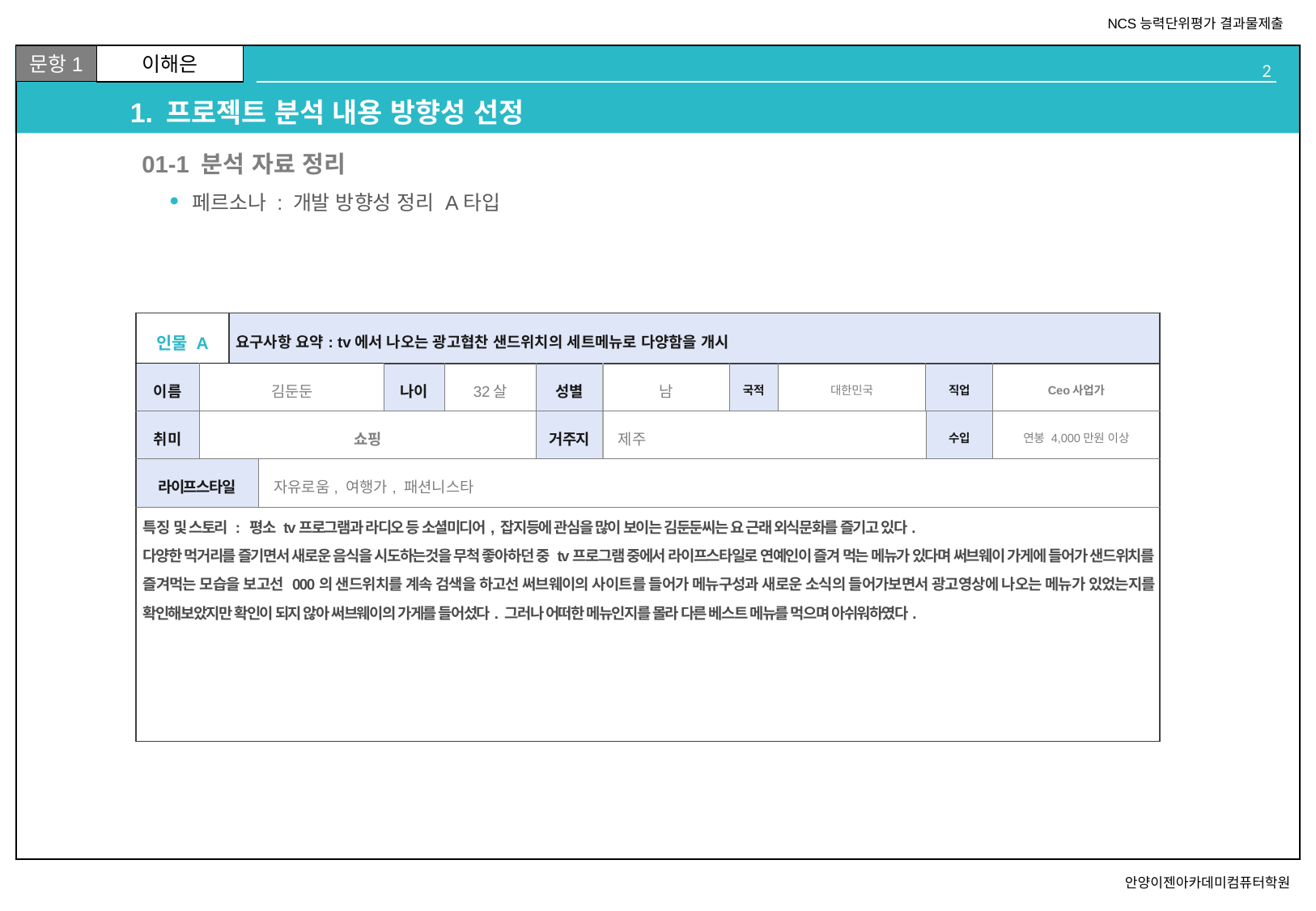

# 1. 프로젝트 분석 내용 방향성 선정
02
01-1 분석 자료 정리
페르소나 : 개발 방향성 정리 A타입
| 인물 A |  | 요구사항 요약: tv에서 나오는 광고협찬 샌드위치의 세트메뉴로 다양함을 개시 |  |  |  |  |  |  |  |  |  |
| --- | --- | --- | --- | --- | --- | --- | --- | --- | --- | --- | --- |
| 이름 | 김둔둔 |  |  | 나이 | 32살 | 성별 | 남 | 국적 | 대한민국 | 직업 | Ceo사업가 |
| 취미 | 쇼핑 |  |  |  |  | 거주지 | 제주 |  |  | 수입 | 연봉 4,000만원 이상 |
| 라이프스타일 |  |  | 자유로움, 여행가, 패션니스타 |  |  |  |  |  |  |  |  |
| 특징 및 스토리 : 평소 tv프로그램과 라디오 등 소셜미디어, 잡지등에 관심을 많이 보이는 김둔둔씨는 요 근래 외식문화를 즐기고 있다. 다양한 먹거리를 즐기면서 새로운 음식을 시도하는것을 무척 좋아하던 중 tv프로그램 중에서 라이프스타일로 연예인이 즐겨 먹는 메뉴가 있다며 써브웨이 가게에 들어가 샌드위치를 즐겨먹는 모습을 보고선 000의 샌드위치를 계속 검색을 하고선 써브웨이의 사이트를 들어가 메뉴구성과 새로운 소식의 들어가보면서 광고영상에 나오는 메뉴가 있었는지를 확인해보았지만 확인이 되지 않아 써브웨이의 가게를 들어섰다. 그러나 어떠한 메뉴인지를 몰라 다른 베스트 메뉴를 먹으며 아쉬워하였다. |  |  |  |  |  |  |  |  |  |  |  |